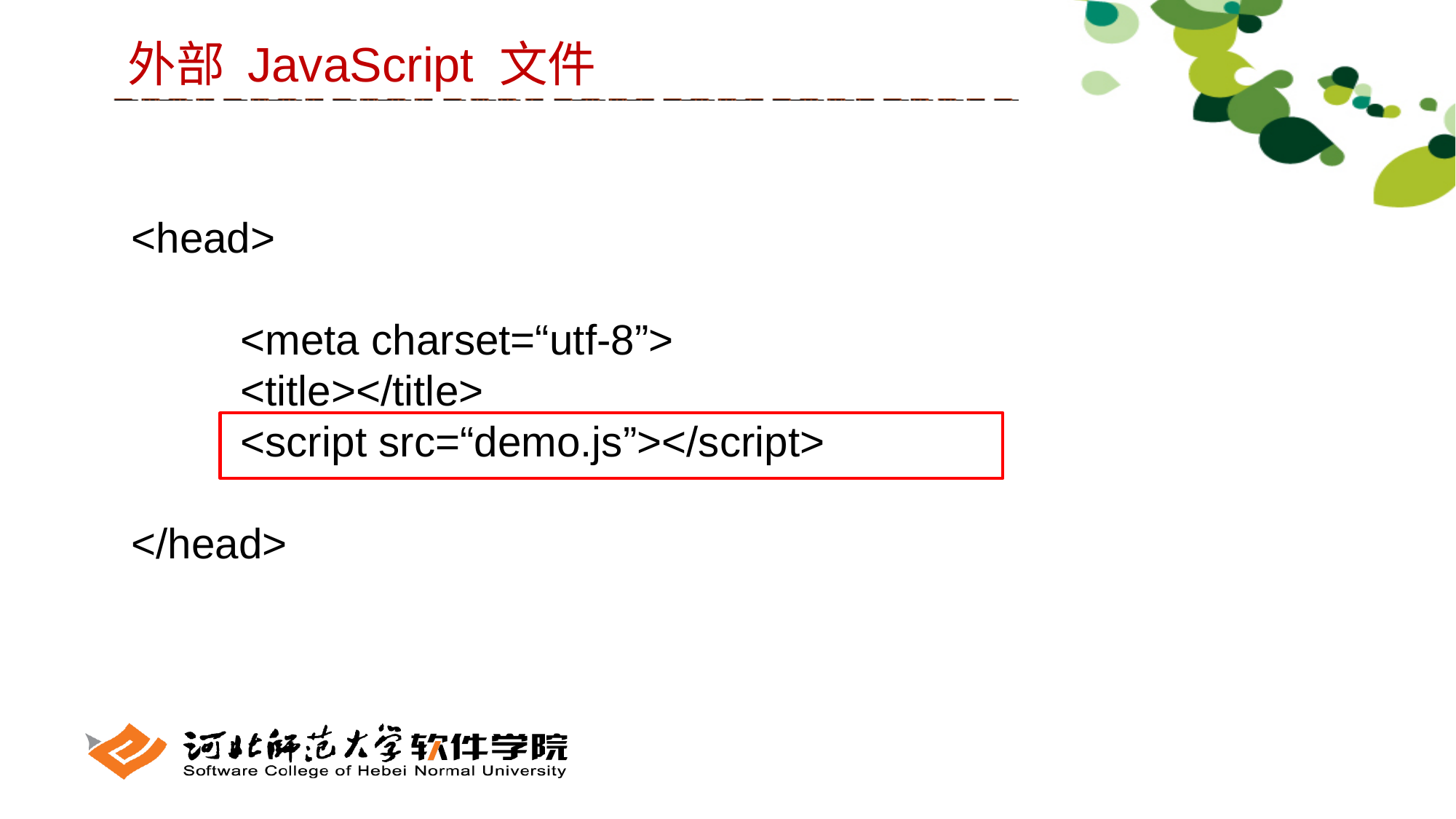

外部 JavaScript 文件

<head>

	<meta charset=“utf-8”>
	<title></title>
	<script src=“demo.js”></script>

</head>